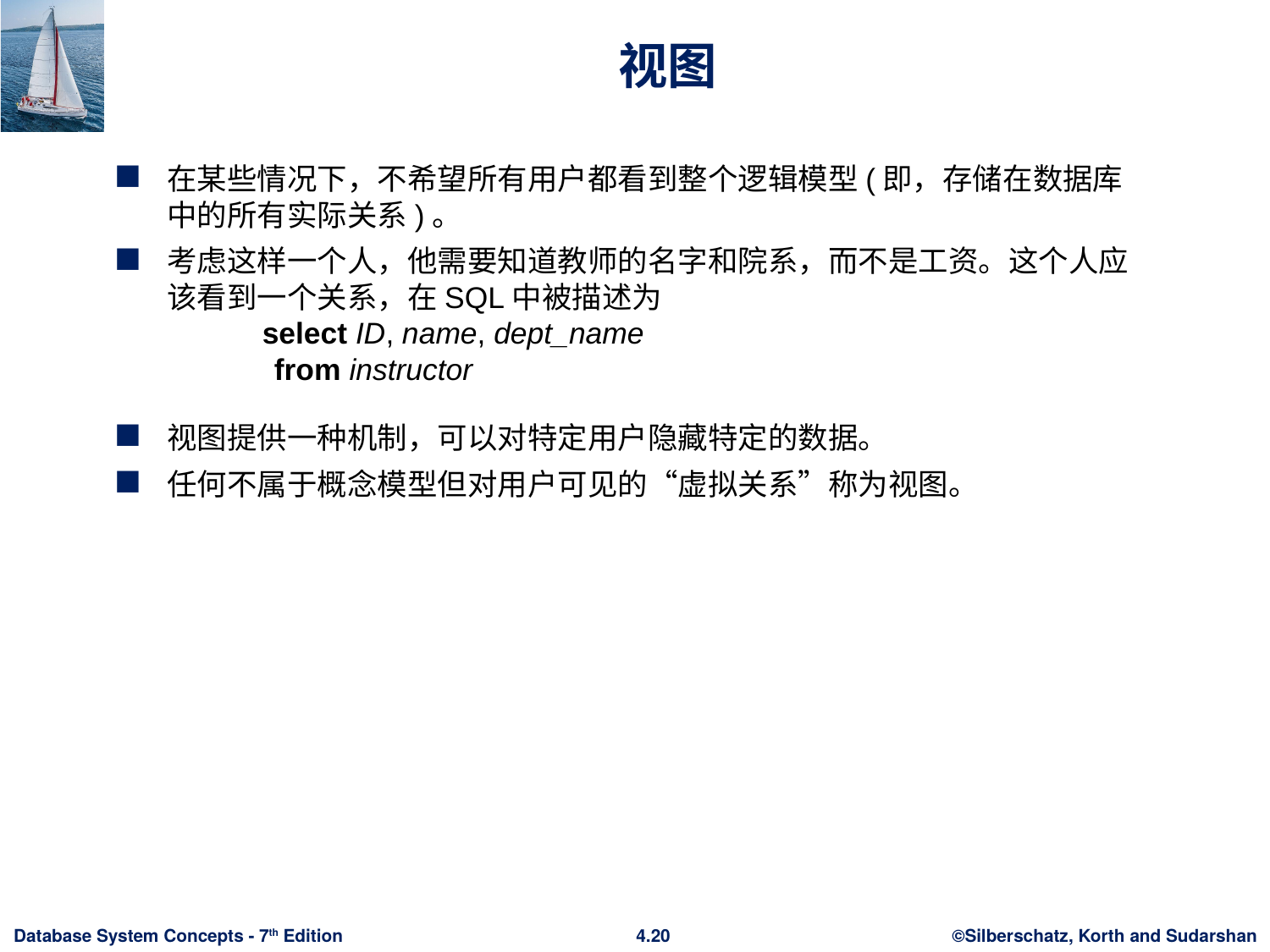

# 视图
在某些情况下，不希望所有用户都看到整个逻辑模型(即，存储在数据库中的所有实际关系)。
考虑这样一个人，他需要知道教师的名字和院系，而不是工资。这个人应该看到一个关系，在SQL中被描述为
             select ID, name, dept_name
             from instructor

视图提供一种机制，可以对特定用户隐藏特定的数据。
任何不属于概念模型但对用户可见的“虚拟关系”称为视图。